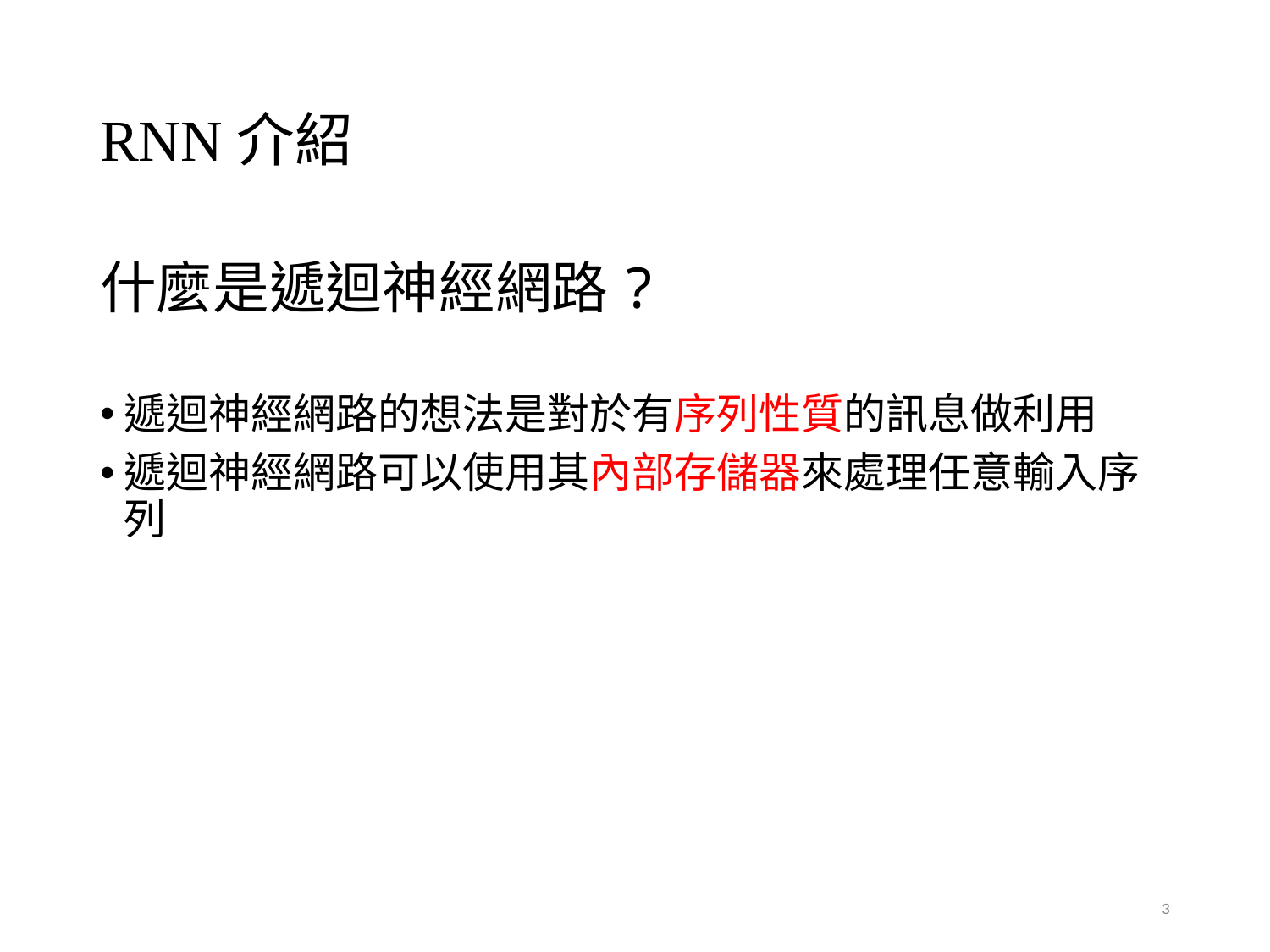

# RNN介紹
什麼是遞迴神經網路?

遞迴神經網路的想法是對於有序列性質的訊息做利用
遞迴神經網路可以使用其內部存儲器來處理任意輸入序列
3